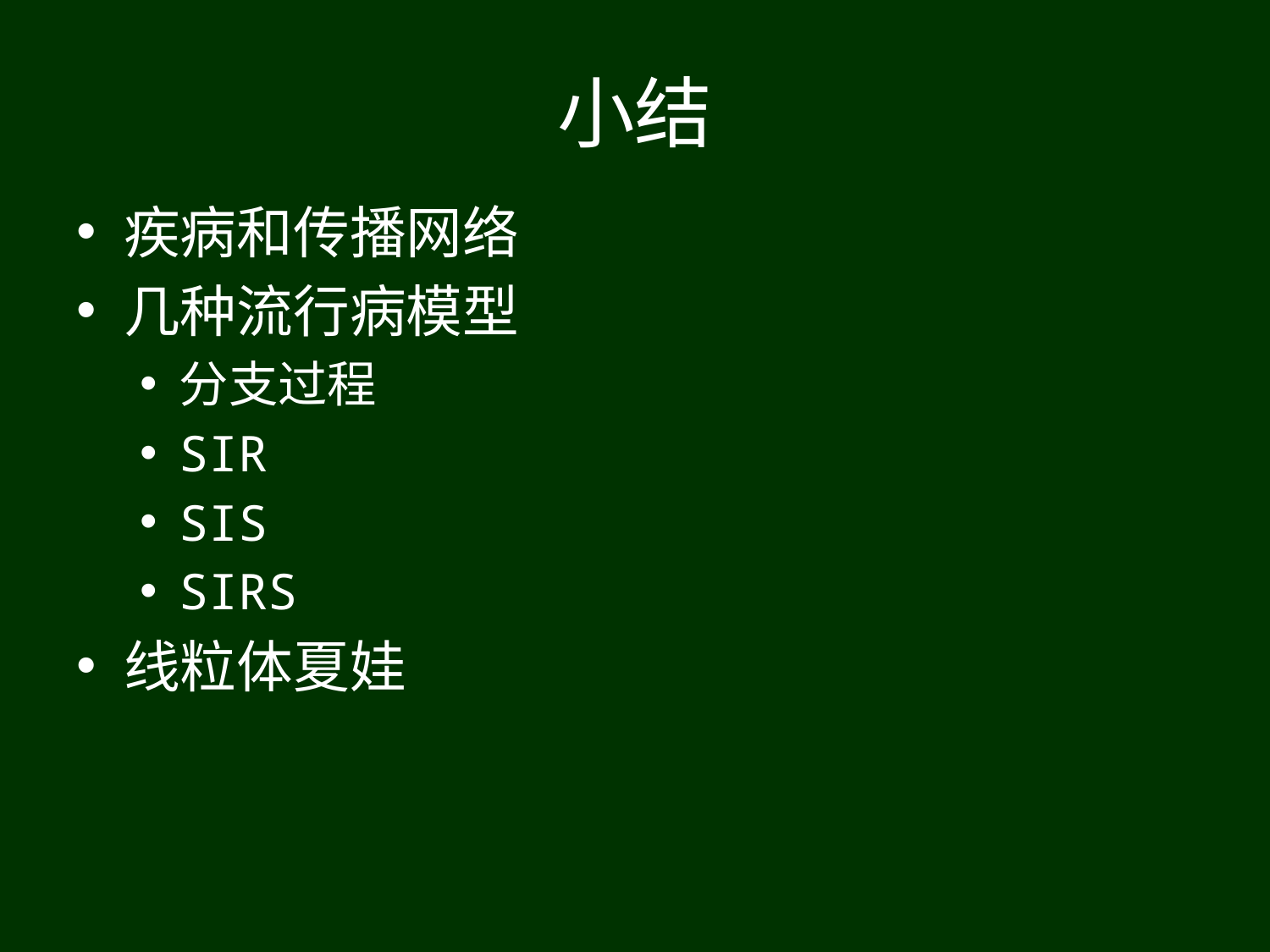

# 小结
疾病和传播网络
几种流行病模型
分支过程
SIR
SIS
SIRS
线粒体夏娃